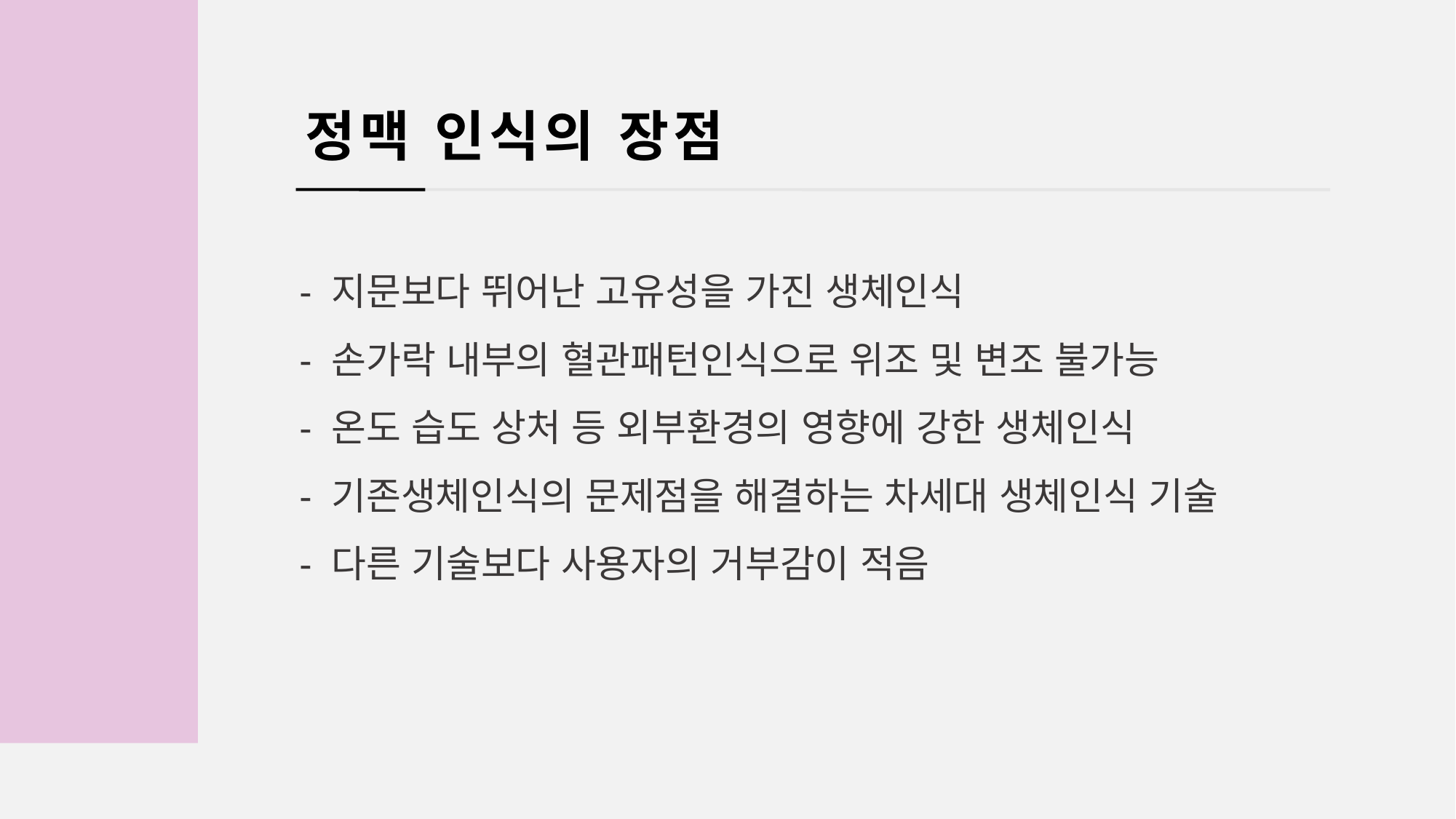

정맥 인식의 장점

- 지문보다 뛰어난 고유성을 가진 생체인식
- 손가락 내부의 혈관패턴인식으로 위조 및 변조 불가능
- 온도 습도 상처 등 외부환경의 영향에 강한 생체인식
- 기존생체인식의 문제점을 해결하는 차세대 생체인식 기술
- 다른 기술보다 사용자의 거부감이 적음